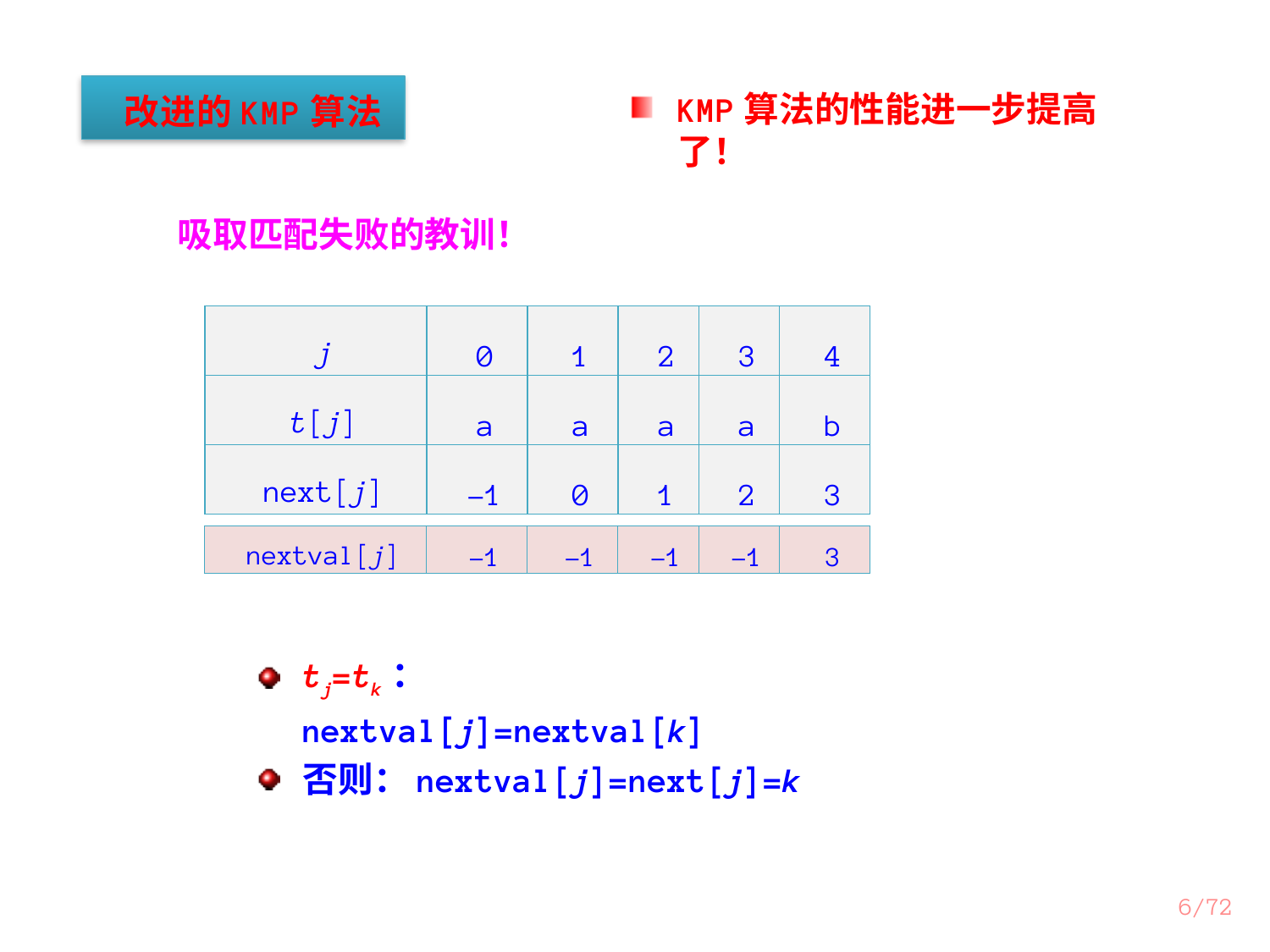

KMP算法的性能进一步提高了！
 改进的KMP算法
吸取匹配失败的教训！
| j | 0 | 1 | 2 | 3 | 4 |
| --- | --- | --- | --- | --- | --- |
| t[j] | a | a | a | a | b |
| next[j] | -1 | 0 | 1 | 2 | 3 |
| nextval[j] | -1 | -1 | -1 | -1 | 3 |
| --- | --- | --- | --- | --- | --- |
tj=tk：nextval[j]=nextval[k]
否则：nextval[j]=next[j]=k
6/72